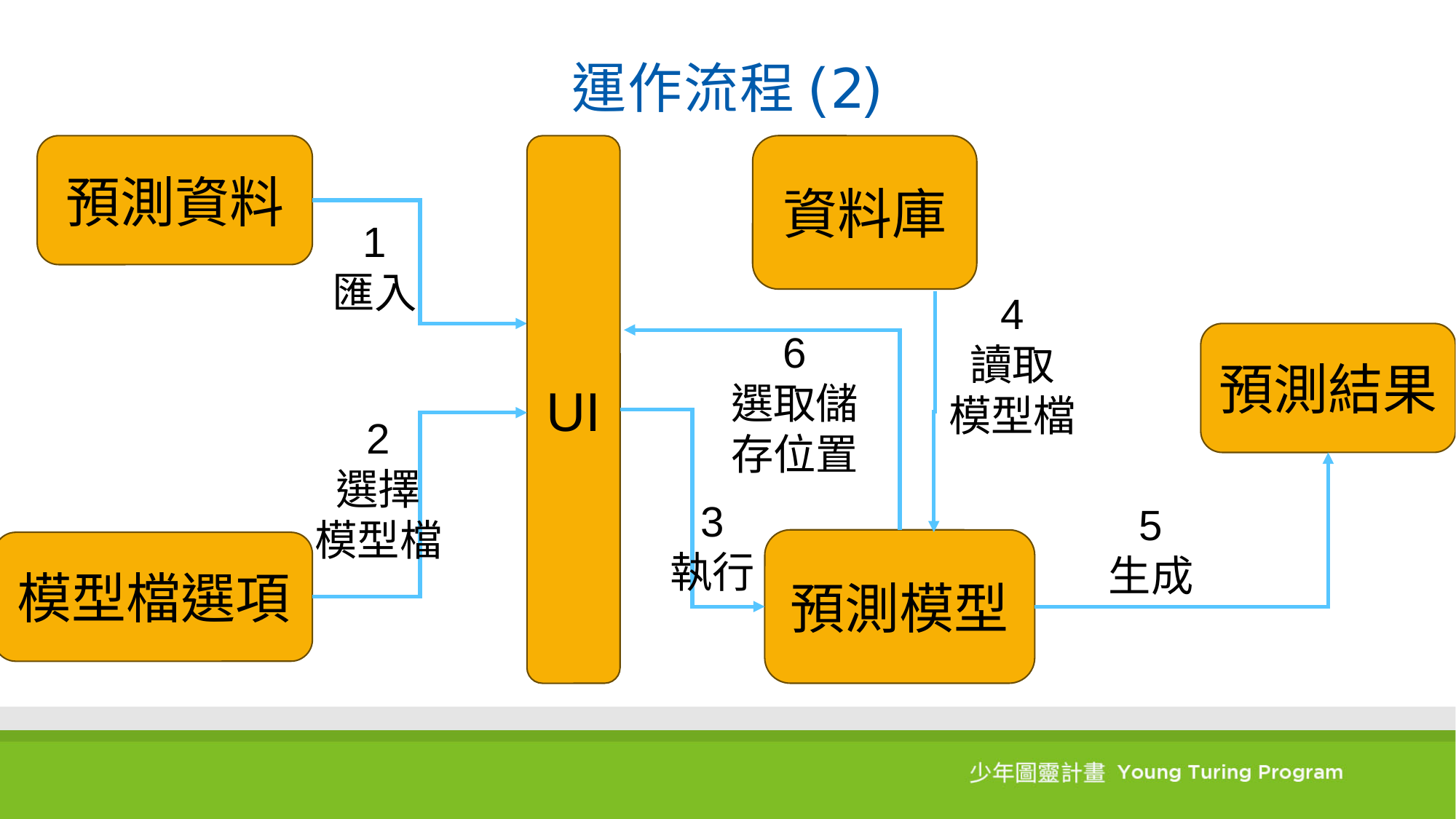

# 運作流程(2)
預測資料
資料庫
UI
1
匯入
4
讀取
模型檔
6
選取儲存位置
預測結果
2
選擇
模型檔
3
執行
5
生成
預測模型
模型檔選項